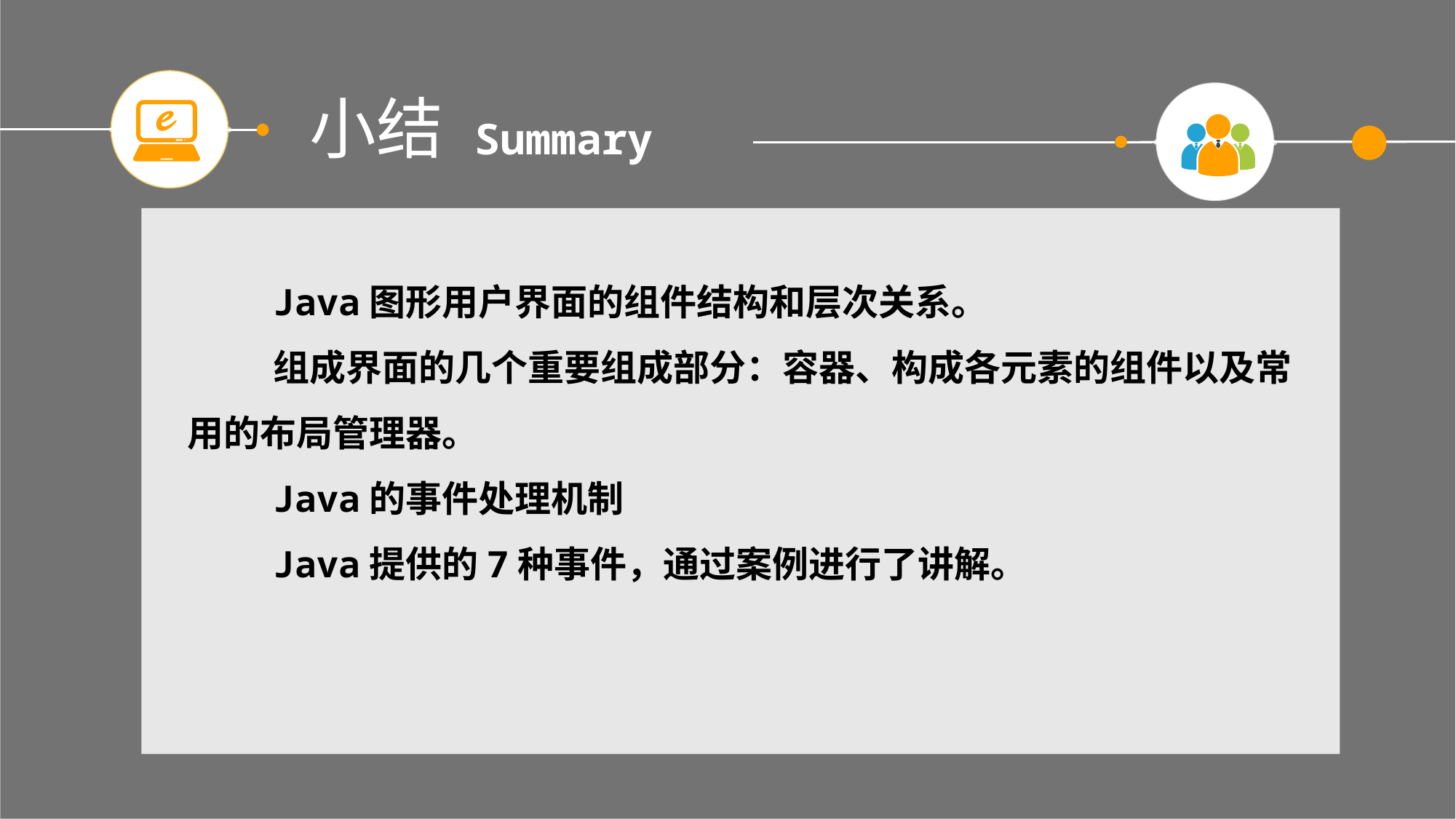

小结

Summary

Java图形用户界面的组件结构和层次关系。
组成界面的几个重要组成部分：容器、构成各元素的组件以及常用的布局管理器。
Java的事件处理机制
Java提供的7种事件，通过案例进行了讲解。